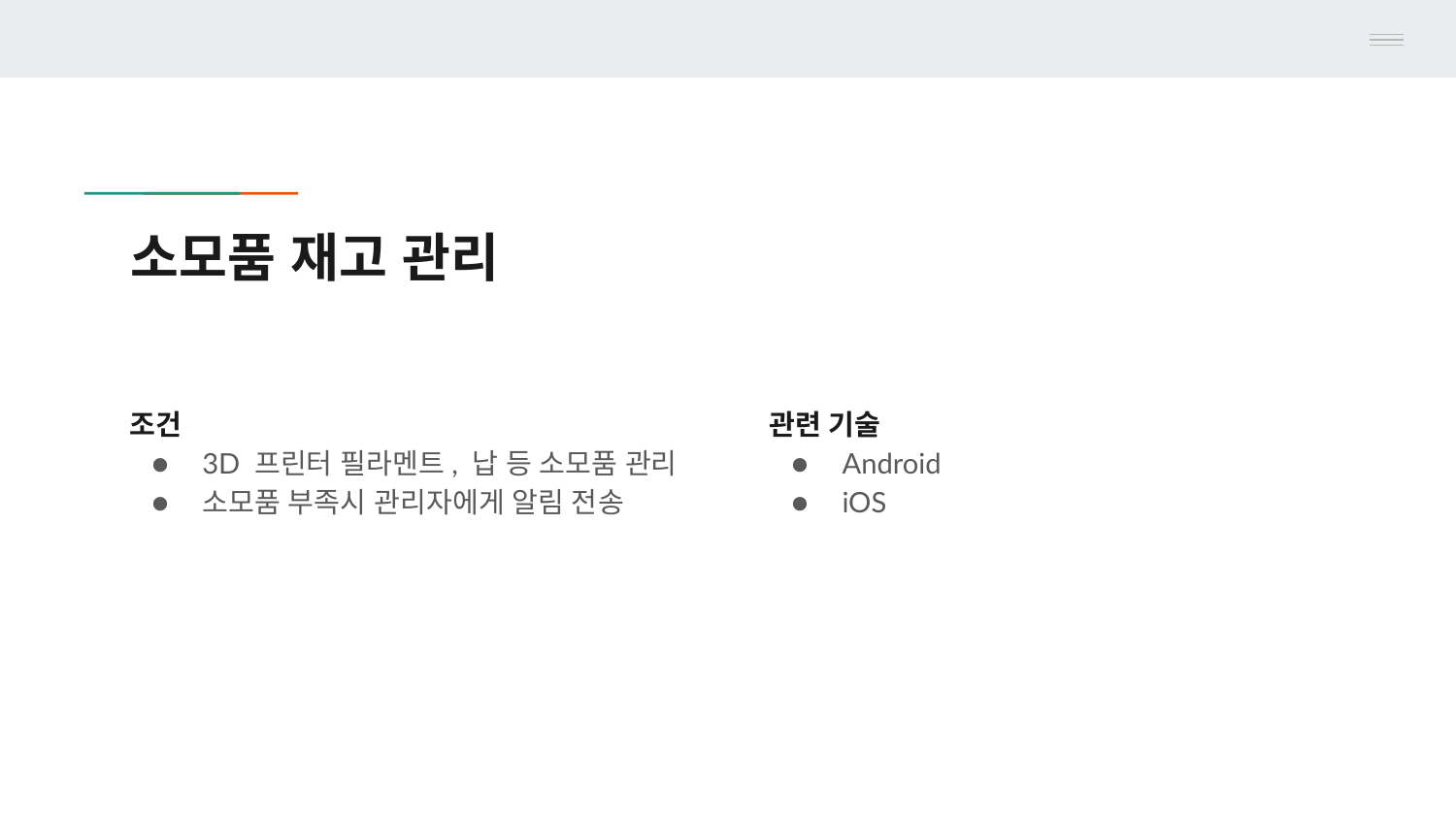

# 소모품 재고 관리
조건
3D 프린터 필라멘트, 납 등 소모품 관리
소모품 부족시 관리자에게 알림 전송

관련 기술
Android
iOS